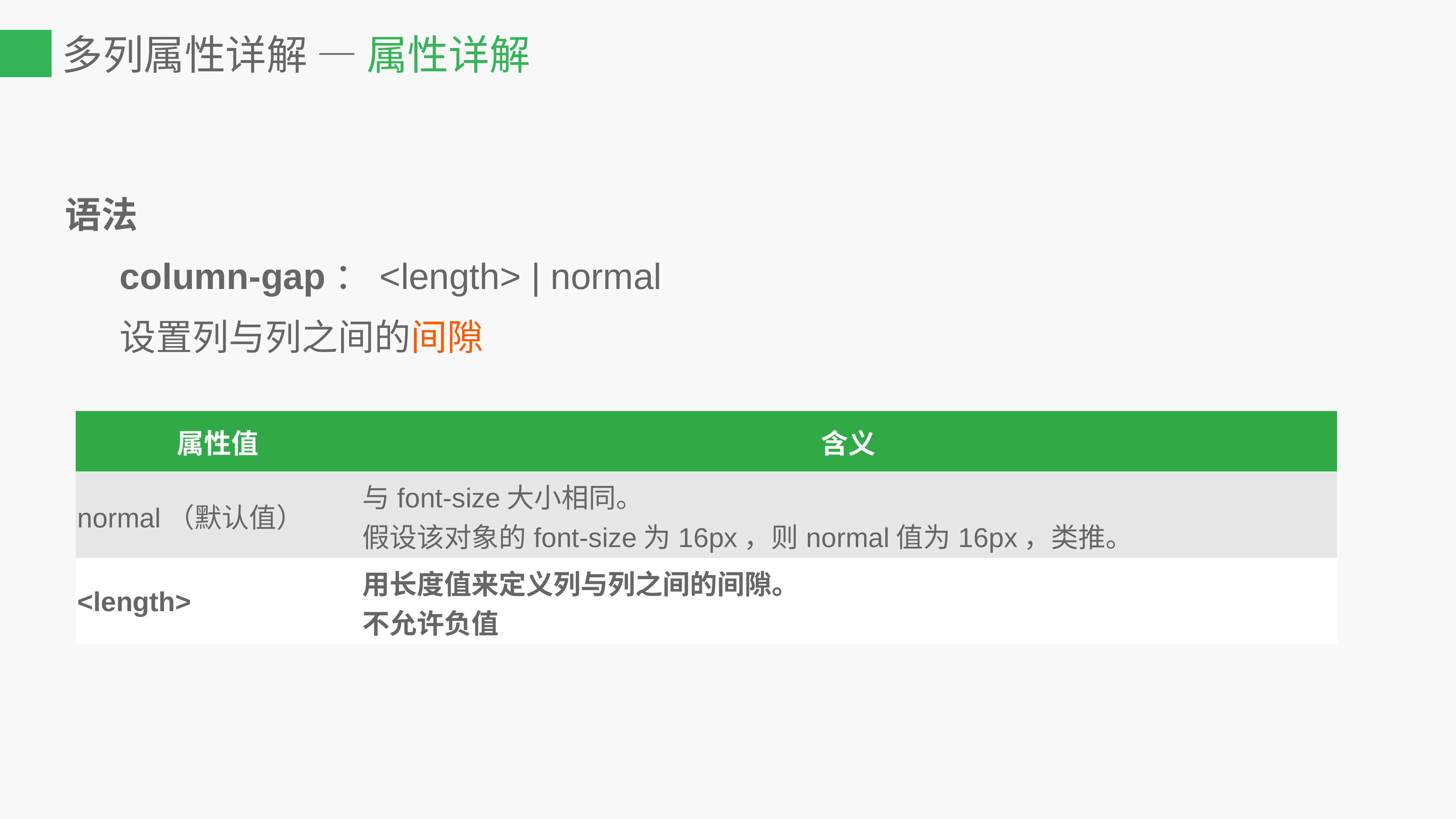

# 多列属性详解 — 属性详解
语法
	column-gap：<length> | normal
	设置列与列之间的间隙
| 属性值 | 含义 |
| --- | --- |
| normal（默认值） | 与font-size大小相同。 假设该对象的font-size为16px，则normal值为16px，类推。 |
| <length> | 用长度值来定义列与列之间的间隙。 不允许负值 |